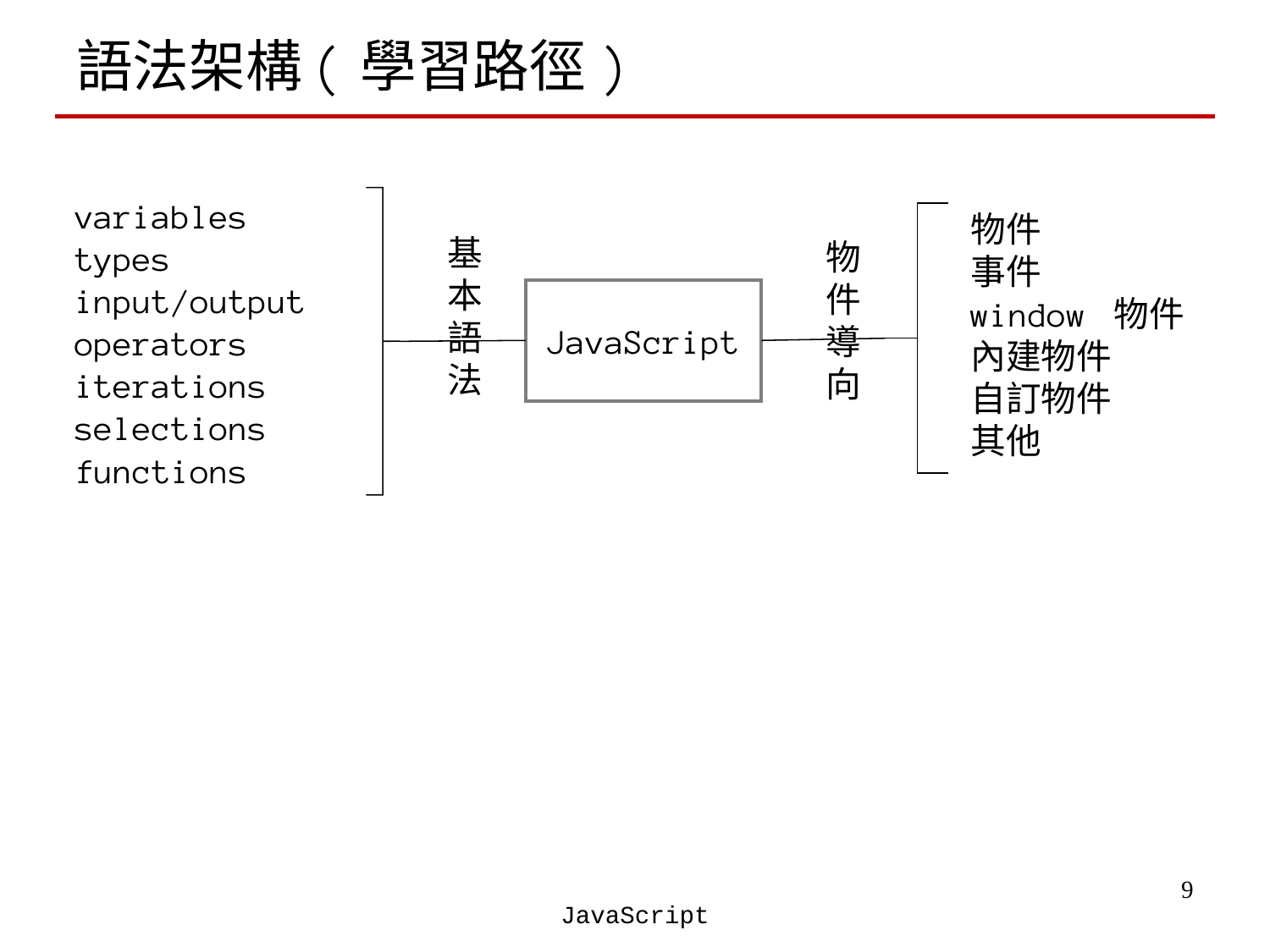

# 語法架構(學習路徑)
variables
types
input/output
operators
iterations
selections
functions

物件
事件
window 物件
內建物件
自訂物件
其他

基本語法
物件導向
JavaScript
9
JavaScript